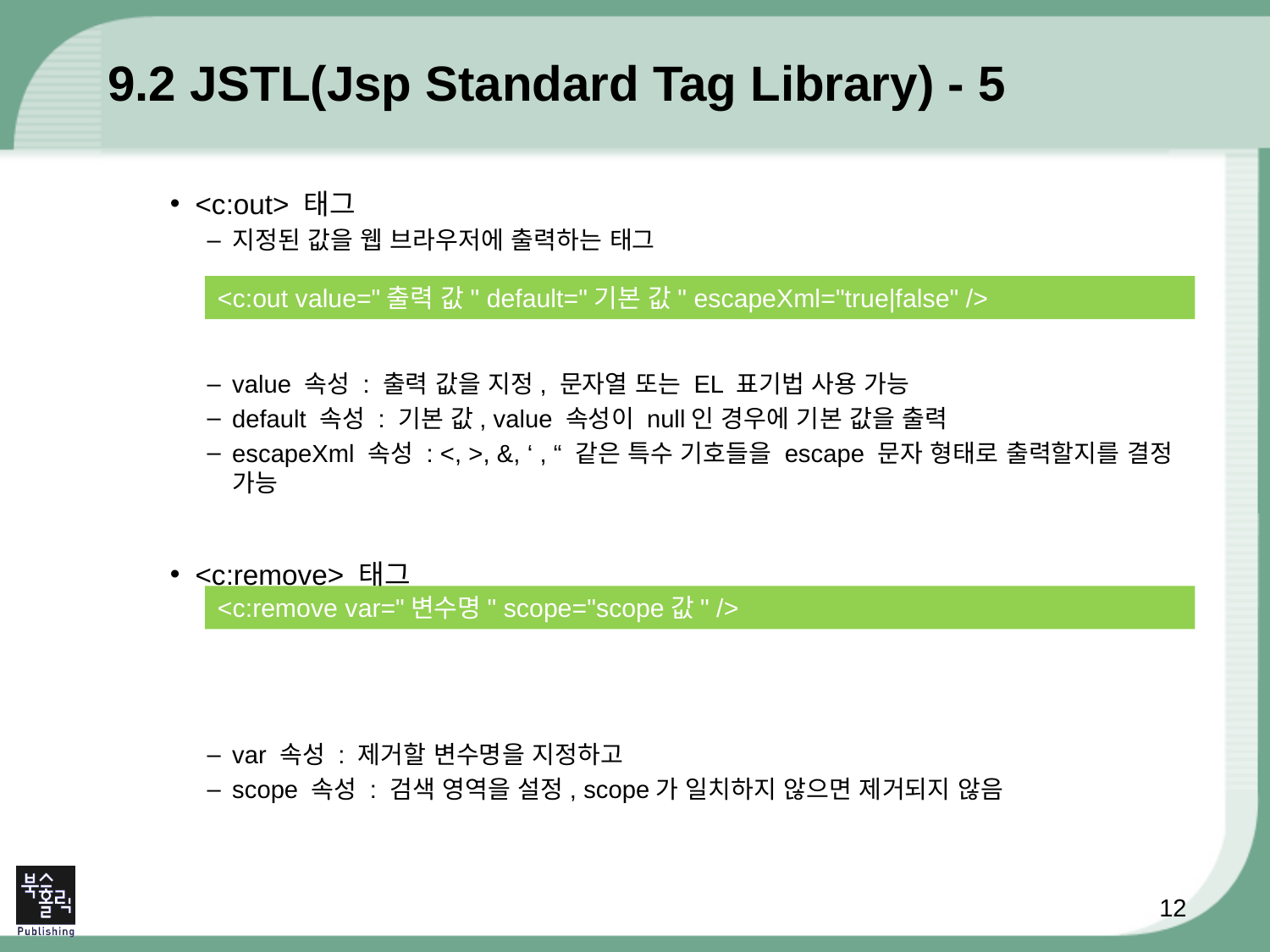

# 9.2 JSTL(Jsp Standard Tag Library) - 5
<c:out> 태그
지정된 값을 웹 브라우저에 출력하는 태그

value 속성 : 출력 값을 지정, 문자열 또는 EL 표기법 사용 가능
default 속성 : 기본 값, value 속성이 null인 경우에 기본 값을 출력
escapeXml 속성 : <, >, &, ‘ , “ 같은 특수 기호들을 escape 문자 형태로 출력할지를 결정 가능

<c:remove> 태그
지정된 scope에 설정한 변수 값을 제거하는 태그

var 속성 : 제거할 변수명을 지정하고
scope 속성 : 검색 영역을 설정, scope가 일치하지 않으면 제거되지 않음
<c:out value="출력 값" default="기본 값" escapeXml="true|false" />
<c:remove var="변수명" scope="scope값" />
12